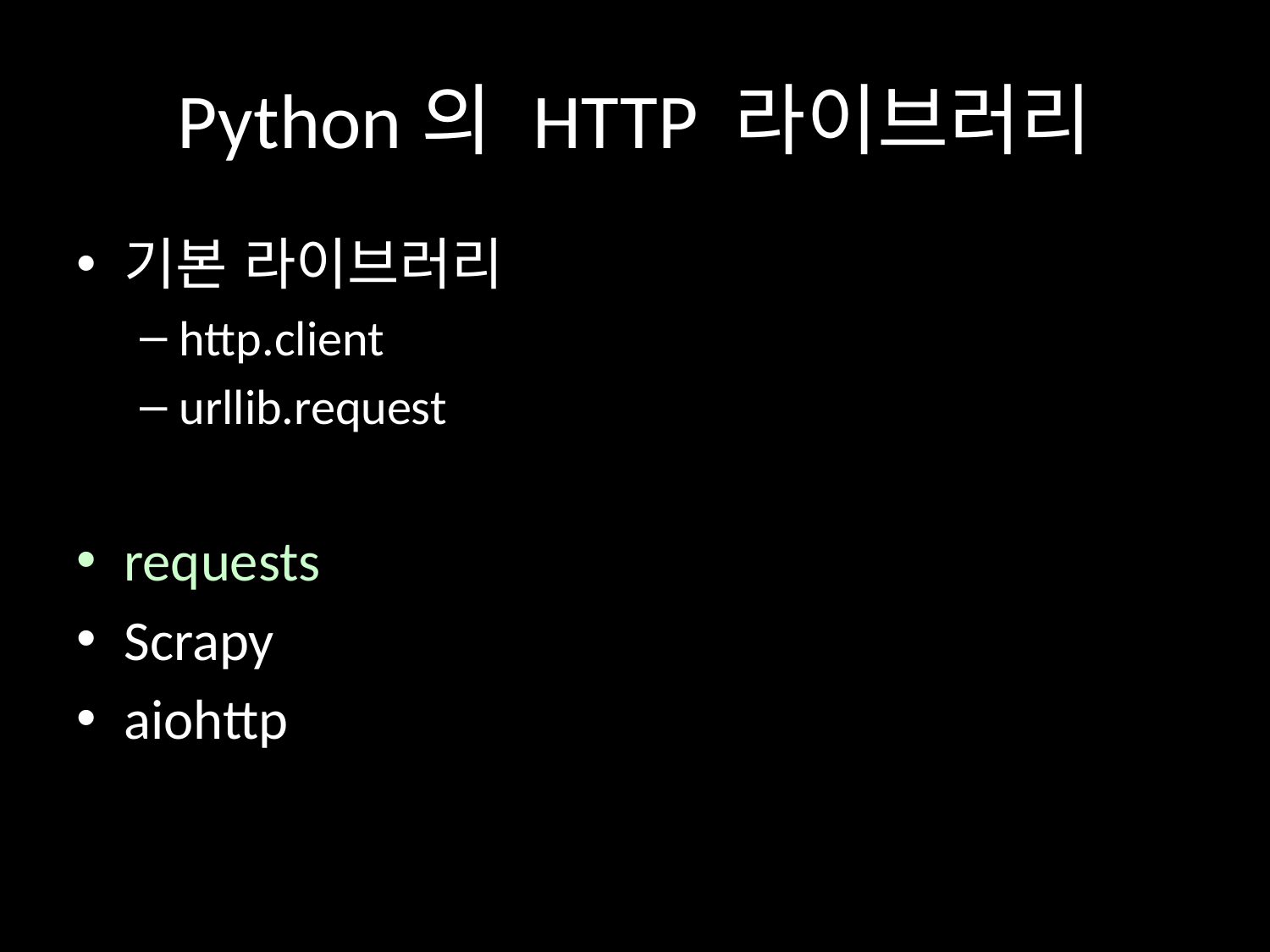

# Python의 HTTP 라이브러리
기본 라이브러리
http.client
urllib.request

requests
Scrapy
aiohttp